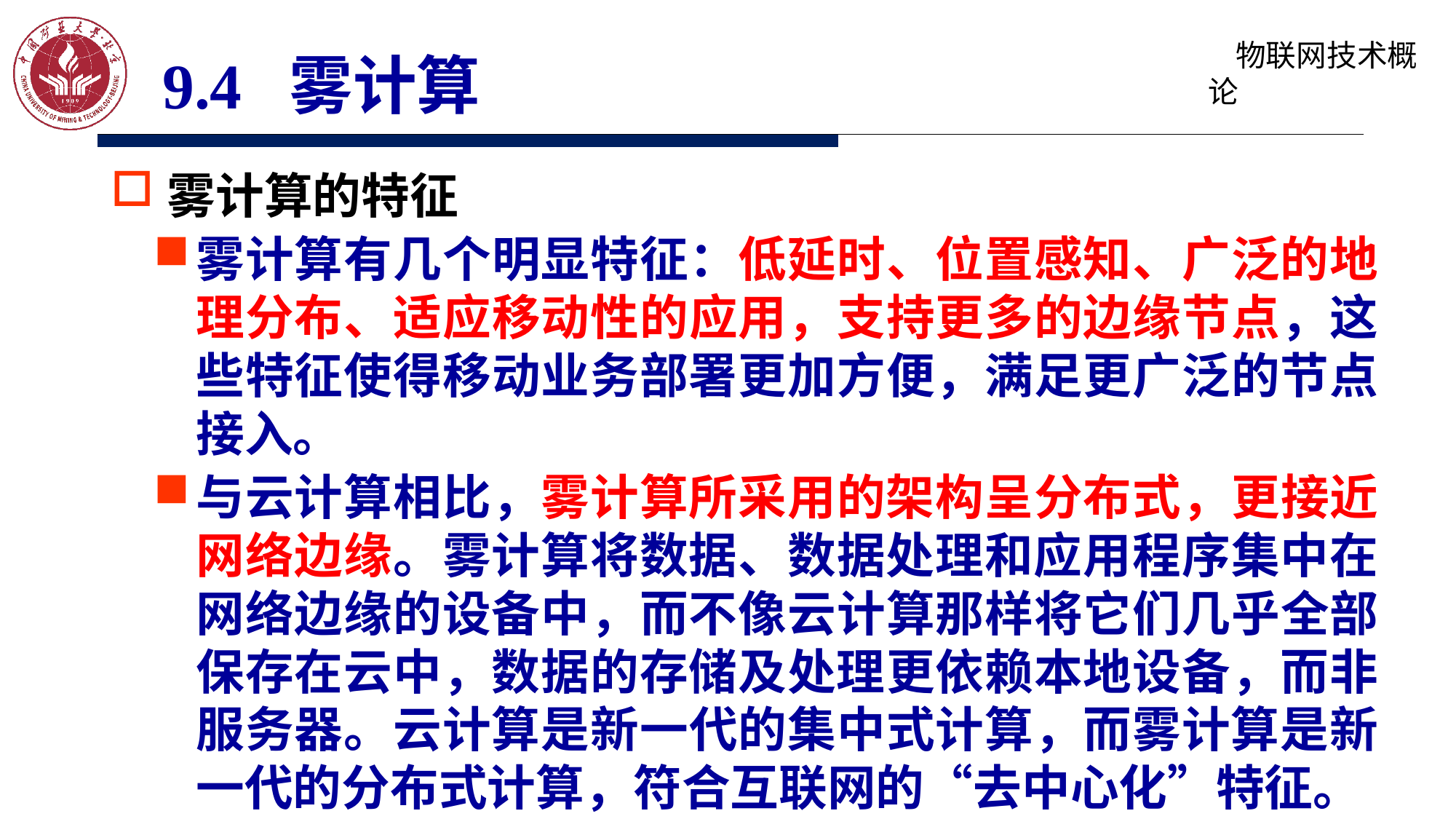

9.4  雾计算
雾计算的特征
雾计算有几个明显特征：低延时、位置感知、广泛的地理分布、适应移动性的应用，支持更多的边缘节点，这些特征使得移动业务部署更加方便，满足更广泛的节点接入。
与云计算相比，雾计算所采用的架构呈分布式，更接近网络边缘。雾计算将数据、数据处理和应用程序集中在网络边缘的设备中，而不像云计算那样将它们几乎全部保存在云中，数据的存储及处理更依赖本地设备，而非服务器。云计算是新一代的集中式计算，而雾计算是新一代的分布式计算，符合互联网的“去中心化”特征。